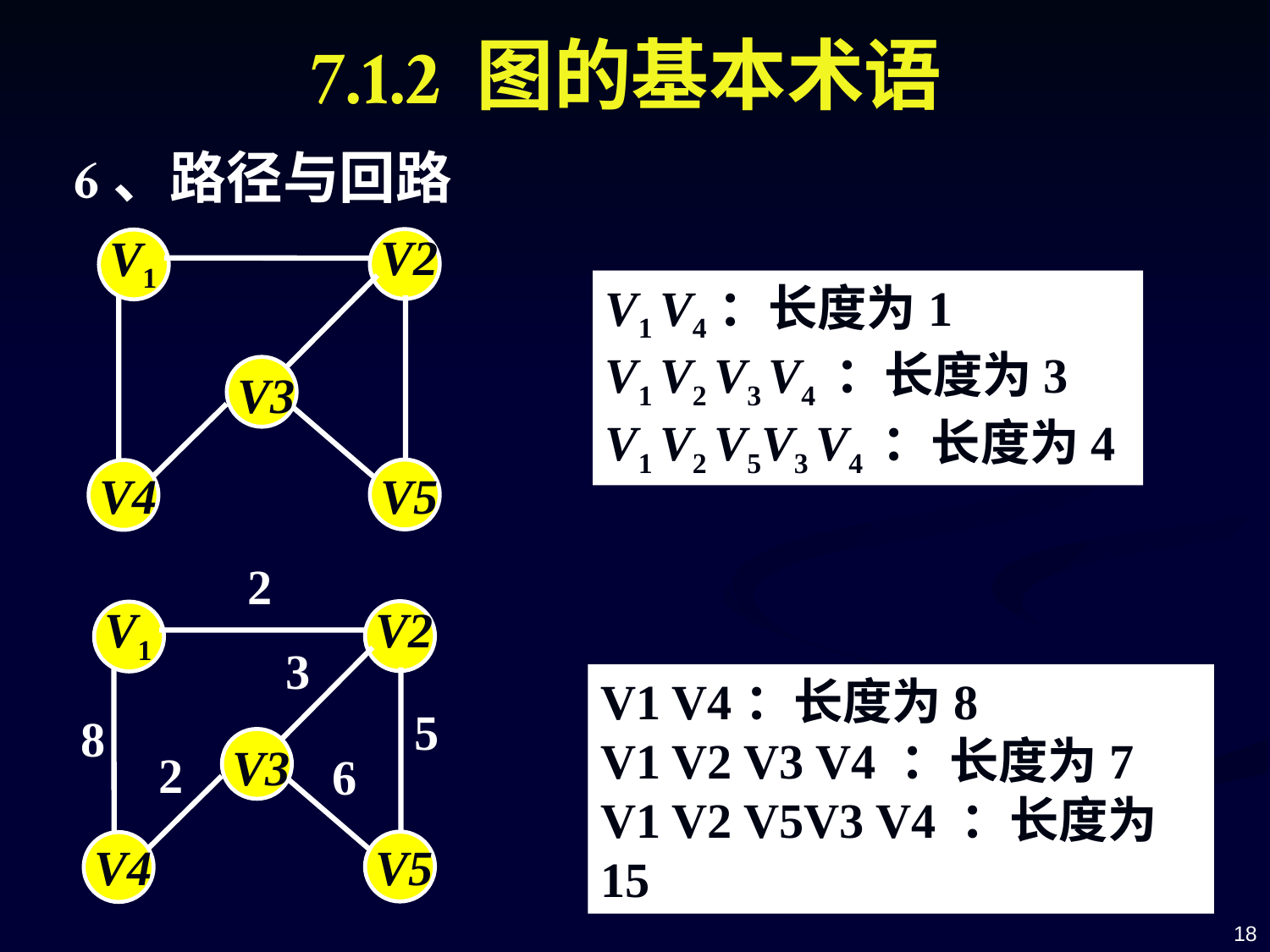

7.1.2 图的基本术语
6、路径与回路
V2
V1

V3

V4
V5
V1 V4：长度为1
V1 V2 V3 V4 ：长度为3
V1 V2 V5V3 V4 ：长度为4
2
V2
V1

V3

V4
V5
3
5
8
2
6
V1 V4：长度为8
V1 V2 V3 V4 ：长度为7
V1 V2 V5V3 V4 ：长度为15
18